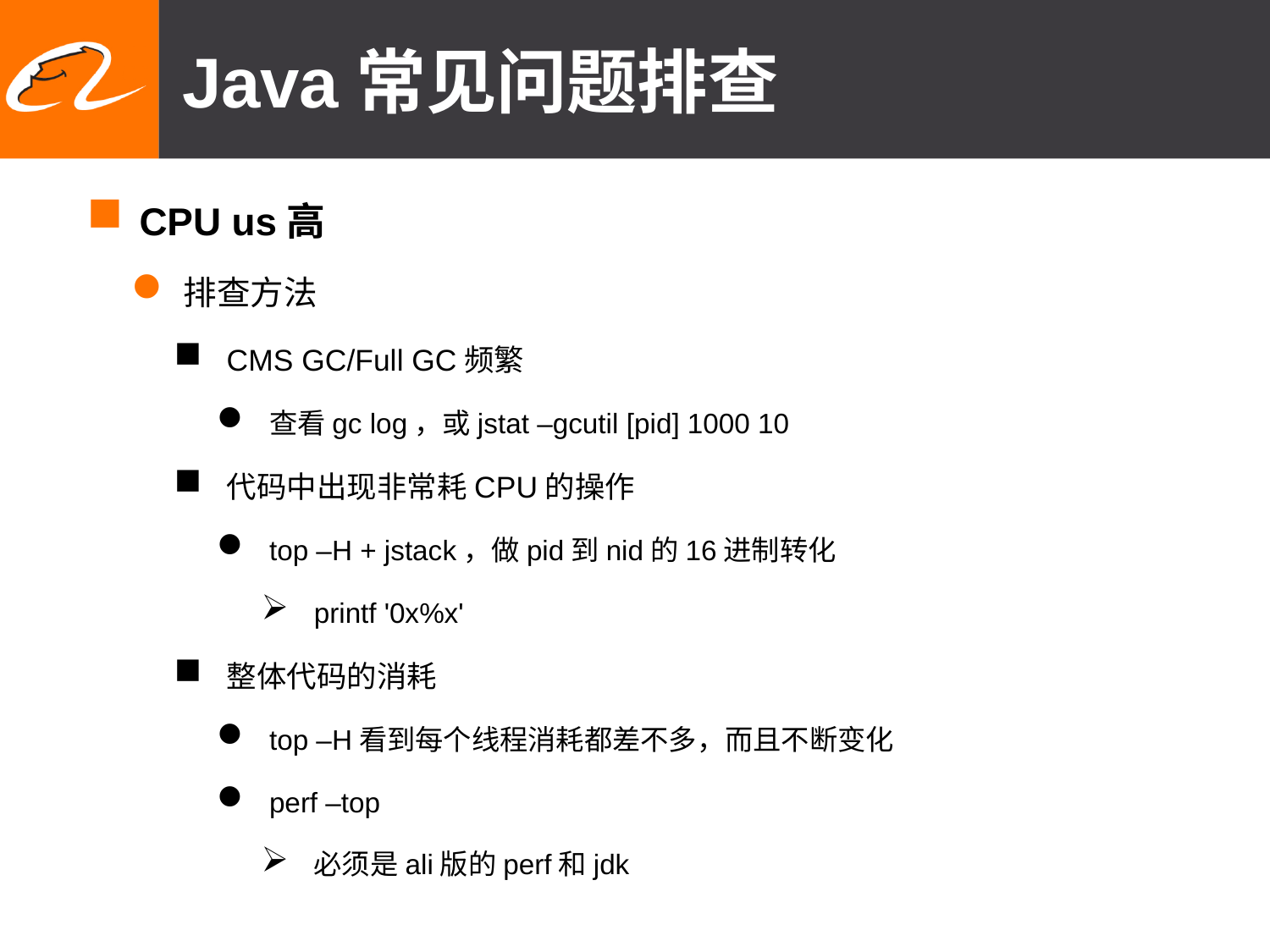

# Java常见问题排查
CPU us高
排查方法
CMS GC/Full GC频繁
查看gc log，或jstat –gcutil [pid] 1000 10
代码中出现非常耗CPU的操作
top –H + jstack，做pid到nid的16进制转化
printf '0x%x'
整体代码的消耗
top –H看到每个线程消耗都差不多，而且不断变化
perf –top
必须是ali版的perf和jdk